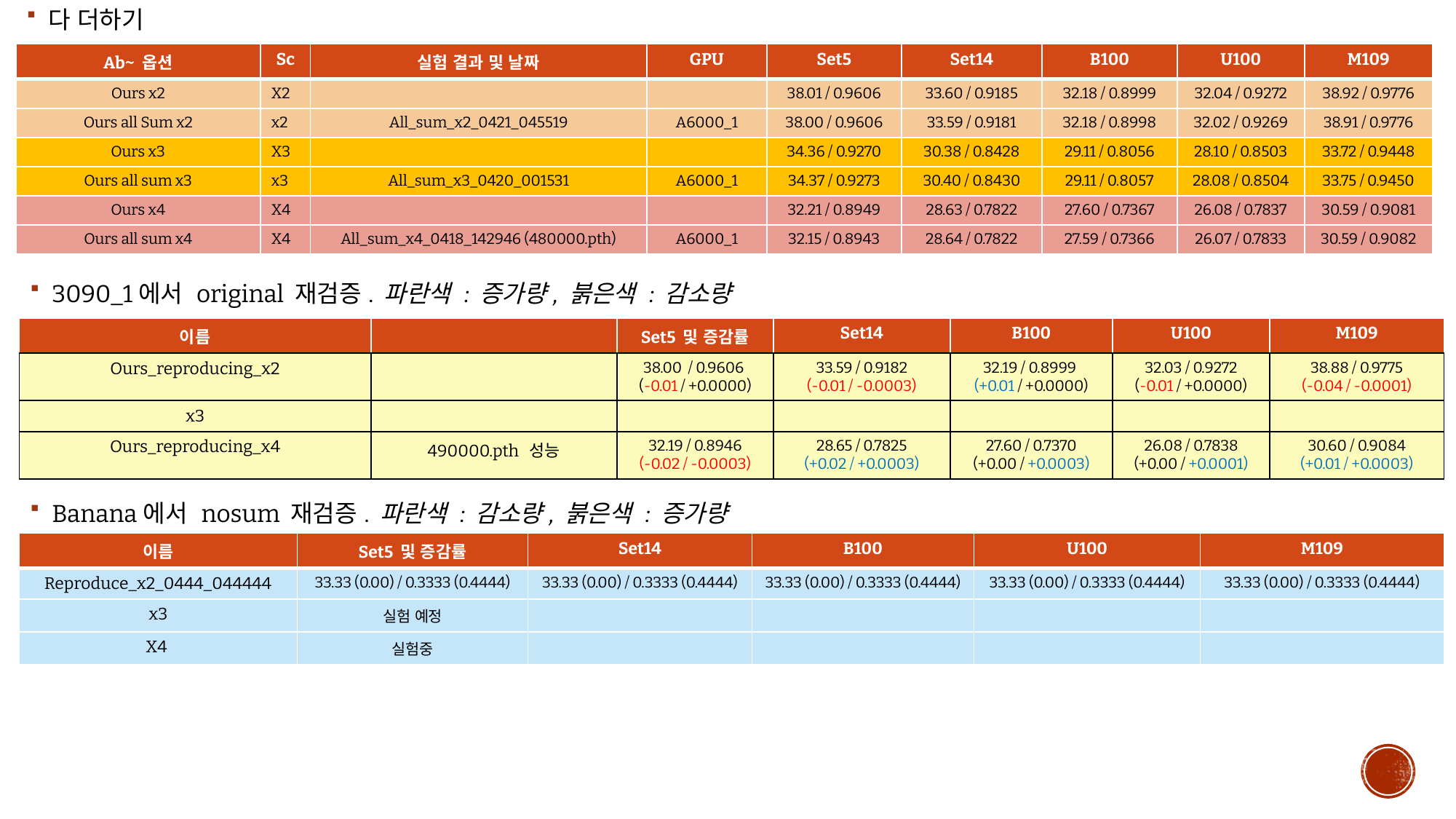

다 더하기
| Ab~ 옵션 | Sc | 실험 결과 및 날짜 | GPU | Set5 | Set14 | B100 | U100 | M109 |
| --- | --- | --- | --- | --- | --- | --- | --- | --- |
| Ours x2 | X2 |  |  | 38.01 / 0.9606 | 33.60 / 0.9185 | 32.18 / 0.8999 | 32.04 / 0.9272 | 38.92 / 0.9776 |
| Ours all Sum x2 | x2 | All\_sum\_x2\_0421\_045519 | A6000\_1 | 38.00 / 0.9606 | 33.59 / 0.9181 | 32.18 / 0.8998 | 32.02 / 0.9269 | 38.91 / 0.9776 |
| Ours x3 | X3 |  |  | 34.36 / 0.9270 | 30.38 / 0.8428 | 29.11 / 0.8056 | 28.10 / 0.8503 | 33.72 / 0.9448 |
| Ours all sum x3 | x3 | All\_sum\_x3\_0420\_001531 | A6000\_1 | 34.37 / 0.9273 | 30.40 / 0.8430 | 29.11 / 0.8057 | 28.08 / 0.8504 | 33.75 / 0.9450 |
| Ours x4 | X4 |  |  | 32.21 / 0.8949 | 28.63 / 0.7822 | 27.60 / 0.7367 | 26.08 / 0.7837 | 30.59 / 0.9081 |
| Ours all sum x4 | X4 | All\_sum\_x4\_0418\_142946 (480000.pth) | A6000\_1 | 32.15 / 0.8943 | 28.64 / 0.7822 | 27.59 / 0.7366 | 26.07 / 0.7833 | 30.59 / 0.9082 |
3090_1에서 original 재검증. 파란색 : 증가량, 붉은색 : 감소량
| 이름 |  | Set5 및 증감률 | Set14 | B100 | U100 | M109 |
| --- | --- | --- | --- | --- | --- | --- |
| Ours\_reproducing\_x2 |  | 38.00 / 0.9606 (-0.01 / +0.0000) | 33.59 / 0.9182 (-0.01 / -0.0003) | 32.19 / 0.8999 (+0.01 / +0.0000) | 32.03 / 0.9272 (-0.01 / +0.0000) | 38.88 / 0.9775 (-0.04 / -0.0001) |
| x3 |  |  |  |  |  |  |
| Ours\_reproducing\_x4 | 490000.pth 성능 | 32.19 / 0.8946 (-0.02 / -0.0003) | 28.65 / 0.7825 (+0.02 / +0.0003) | 27.60 / 0.7370 (+0.00 / +0.0003) | 26.08 / 0.7838 (+0.00 / +0.0001) | 30.60 / 0.9084 (+0.01 / +0.0003) |
Banana에서 nosum 재검증. 파란색 : 감소량, 붉은색 : 증가량
| 이름 | Set5 및 증감률 | Set14 | B100 | U100 | M109 |
| --- | --- | --- | --- | --- | --- |
| Reproduce\_x2\_0444\_044444 | 33.33 (0.00) / 0.3333 (0.4444) | 33.33 (0.00) / 0.3333 (0.4444) | 33.33 (0.00) / 0.3333 (0.4444) | 33.33 (0.00) / 0.3333 (0.4444) | 33.33 (0.00) / 0.3333 (0.4444) |
| x3 | 실험 예정 |  |  |  |  |
| X4 | 실험중 |  |  |  |  |